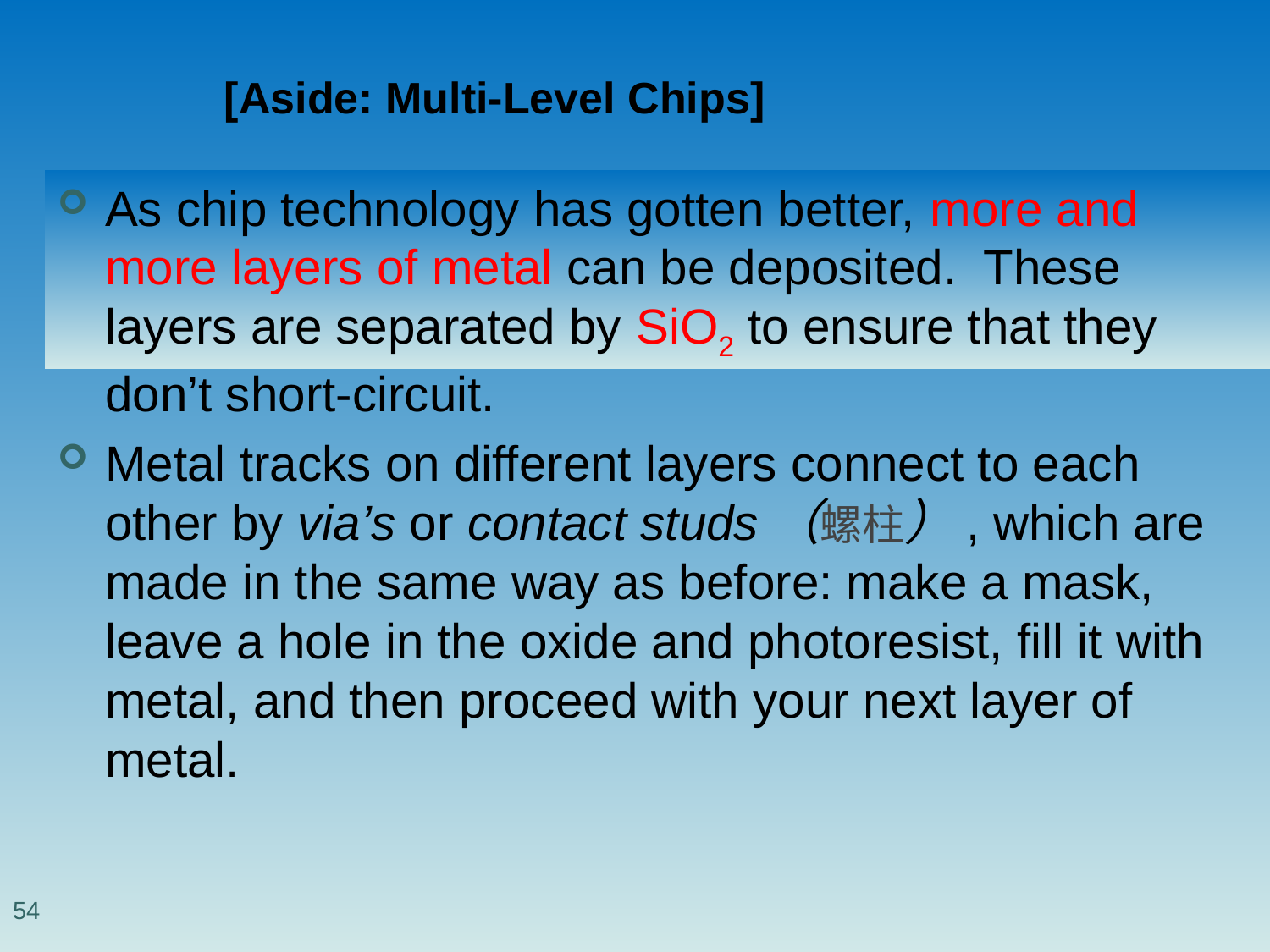

# [Aside: Multi-Level Chips]
As chip technology has gotten better, more and more layers of metal can be deposited.  These layers are separated by SiO2 to ensure that they don’t short-circuit.
Metal tracks on different layers connect to each other by via’s or contact studs（螺柱）, which are made in the same way as before: make a mask, leave a hole in the oxide and photoresist, fill it with metal, and then proceed with your next layer of metal.

54